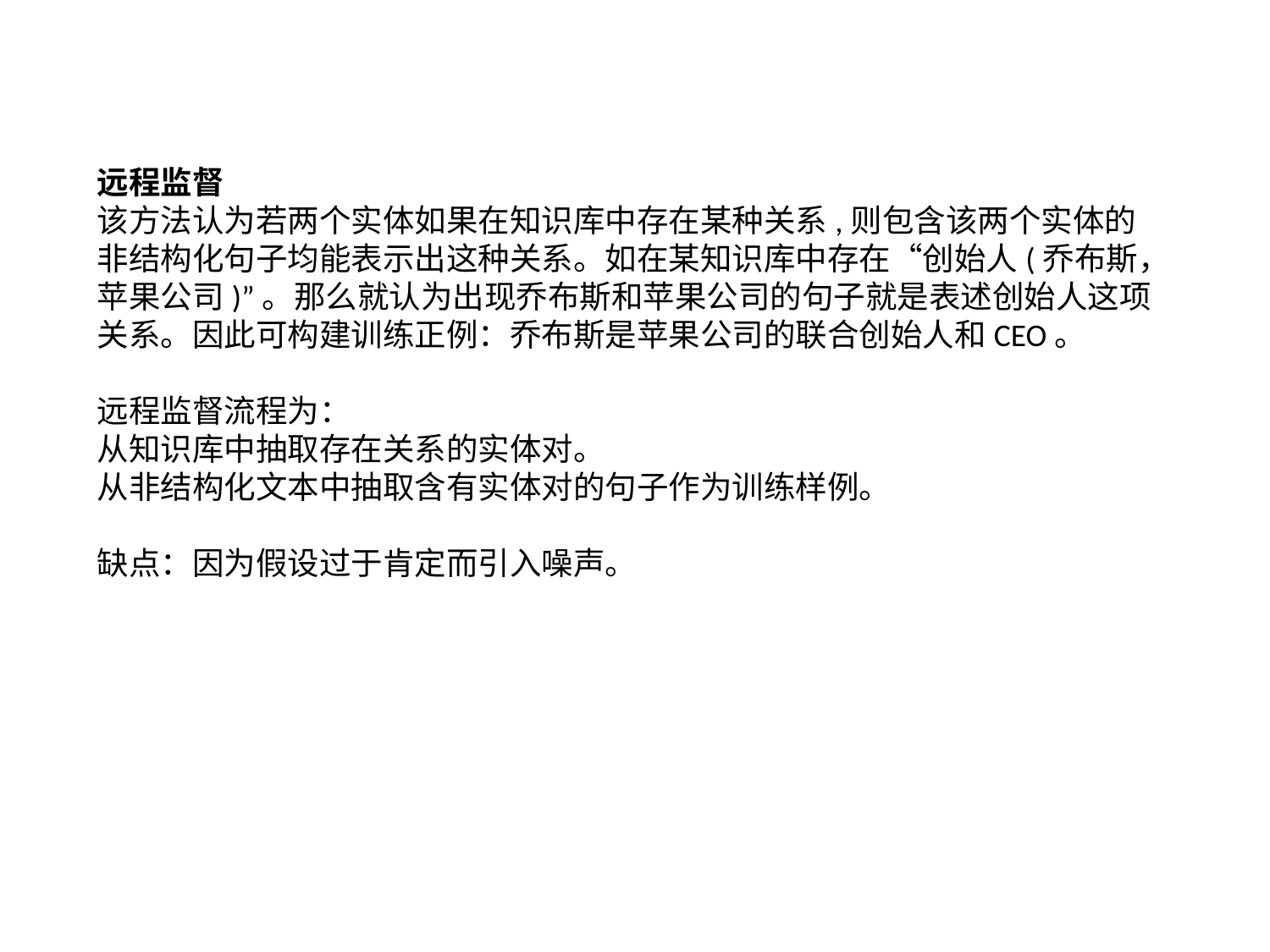

远程监督
该方法认为若两个实体如果在知识库中存在某种关系,则包含该两个实体的非结构化句子均能表示出这种关系。如在某知识库中存在“创始人(乔布斯，苹果公司)”。那么就认为出现乔布斯和苹果公司的句子就是表述创始人这项关系。因此可构建训练正例：乔布斯是苹果公司的联合创始人和CEO。

远程监督流程为：
从知识库中抽取存在关系的实体对。
从非结构化文本中抽取含有实体对的句子作为训练样例。

缺点：因为假设过于肯定而引入噪声。